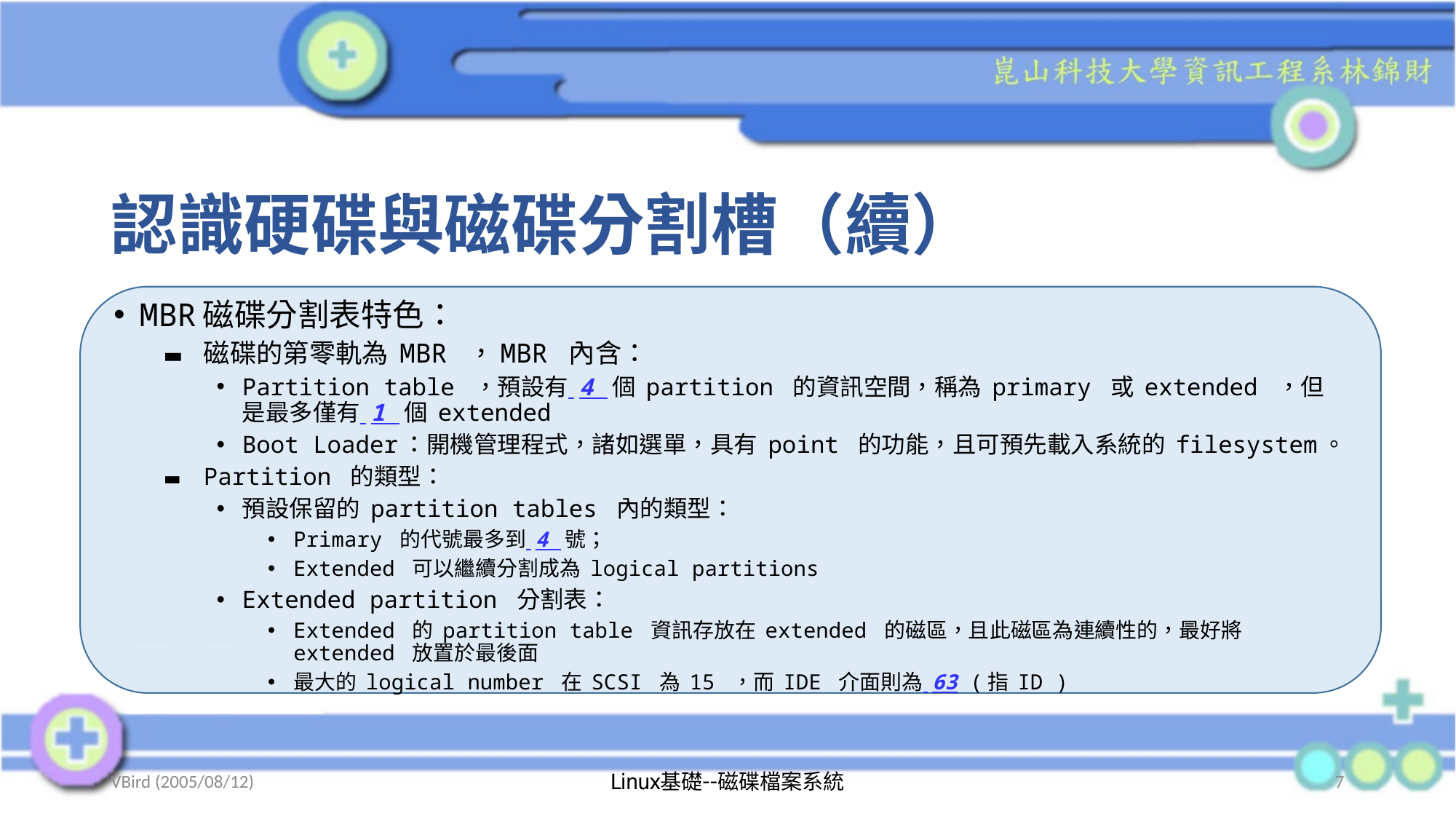

# 認識硬碟與磁碟分割槽（續）

MBR磁碟分割表特色：
磁碟的第零軌為 MBR ，MBR 內含：
Partition table ，預設有 4 個 partition 的資訊空間，稱為 primary 或 extended ，但是最多僅有 1 個 extended
Boot Loader：開機管理程式，諸如選單，具有 point 的功能，且可預先載入系統的 filesystem。
Partition 的類型：
預設保留的 partition tables 內的類型：
Primary 的代號最多到 4 號；
Extended 可以繼續分割成為 logical partitions
Extended partition 分割表：
Extended 的 partition table 資訊存放在 extended 的磁區，且此磁區為連續性的，最好將 extended 放置於最後面
最大的 logical number 在 SCSI 為 15 ，而 IDE 介面則為 63 (指 ID )
VBird (2005/08/12)
Linux基礎--磁碟檔案系統
7